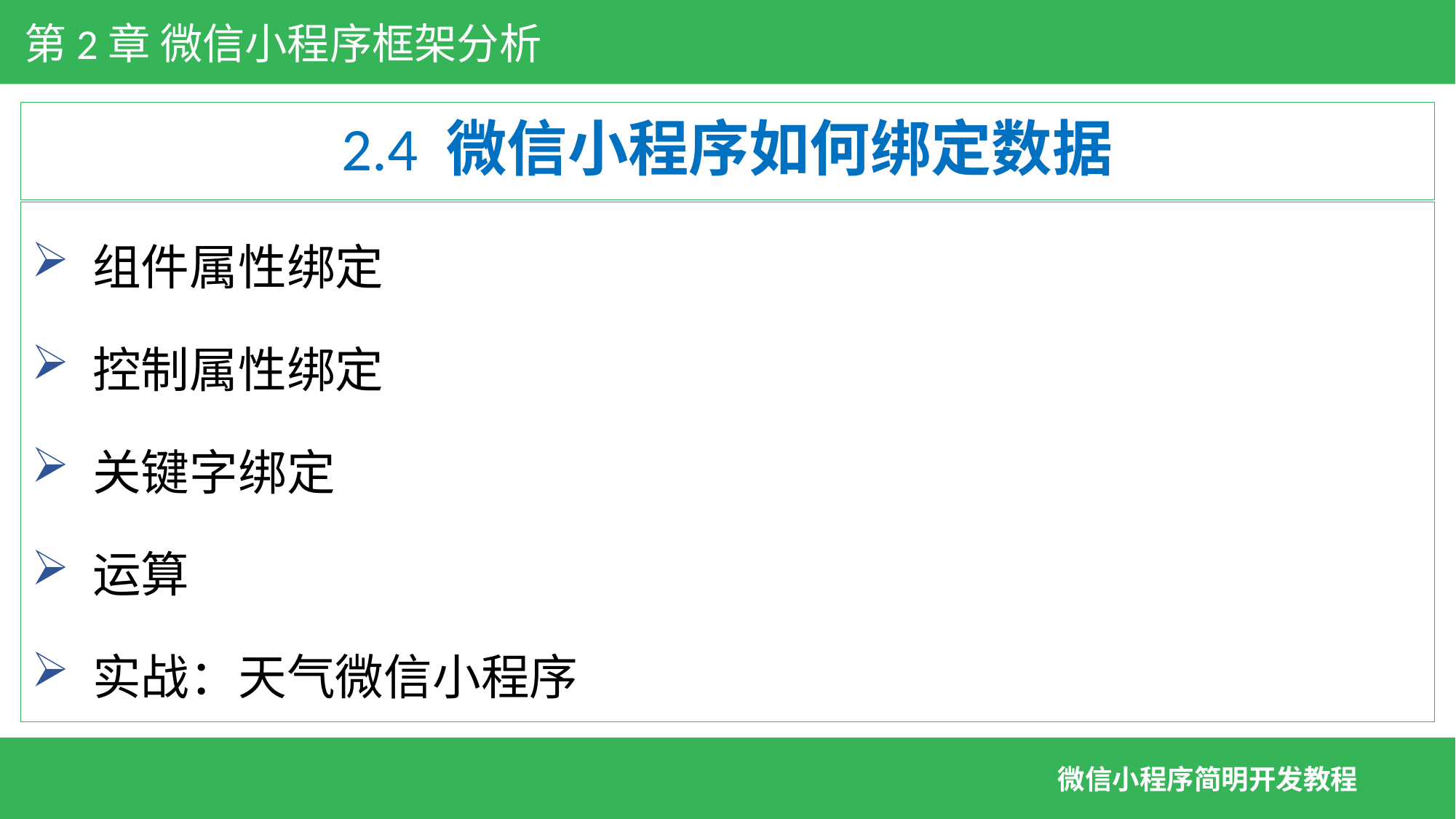

第2章 微信小程序框架分析

# 2.4 微信小程序如何绑定数据
 组件属性绑定
 控制属性绑定
 关键字绑定
 运算
 实战：天气微信小程序

微信小程序简明开发教程